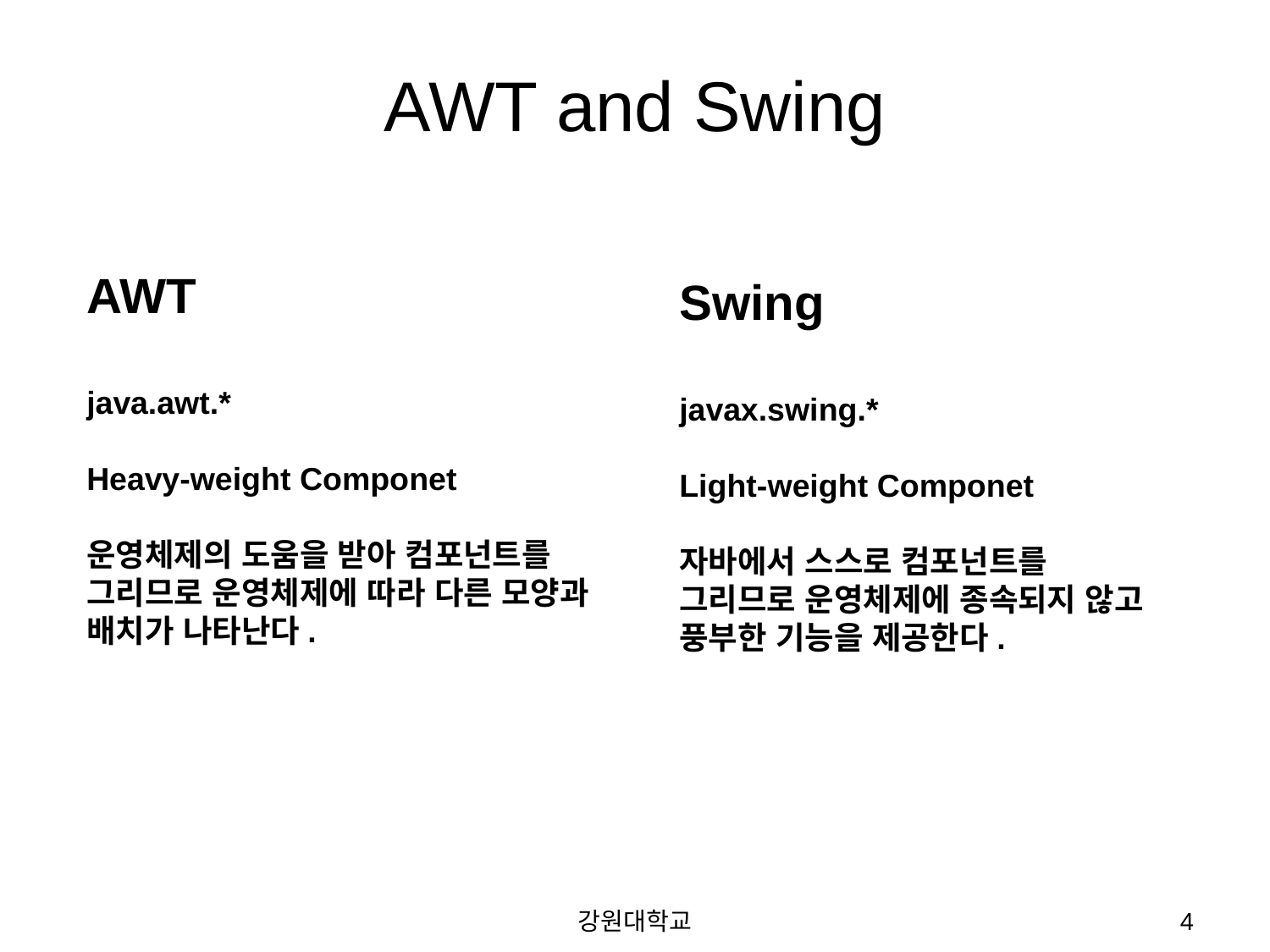

# AWT and Swing
AWT

java.awt.*

Heavy-weight Componet

운영체제의 도움을 받아 컴포넌트를 그리므로 운영체제에 따라 다른 모양과 배치가 나타난다.

Swing

javax.swing.*

Light-weight Componet

자바에서 스스로 컴포넌트를 그리므로 운영체제에 종속되지 않고 풍부한 기능을 제공한다.
강원대학교
4